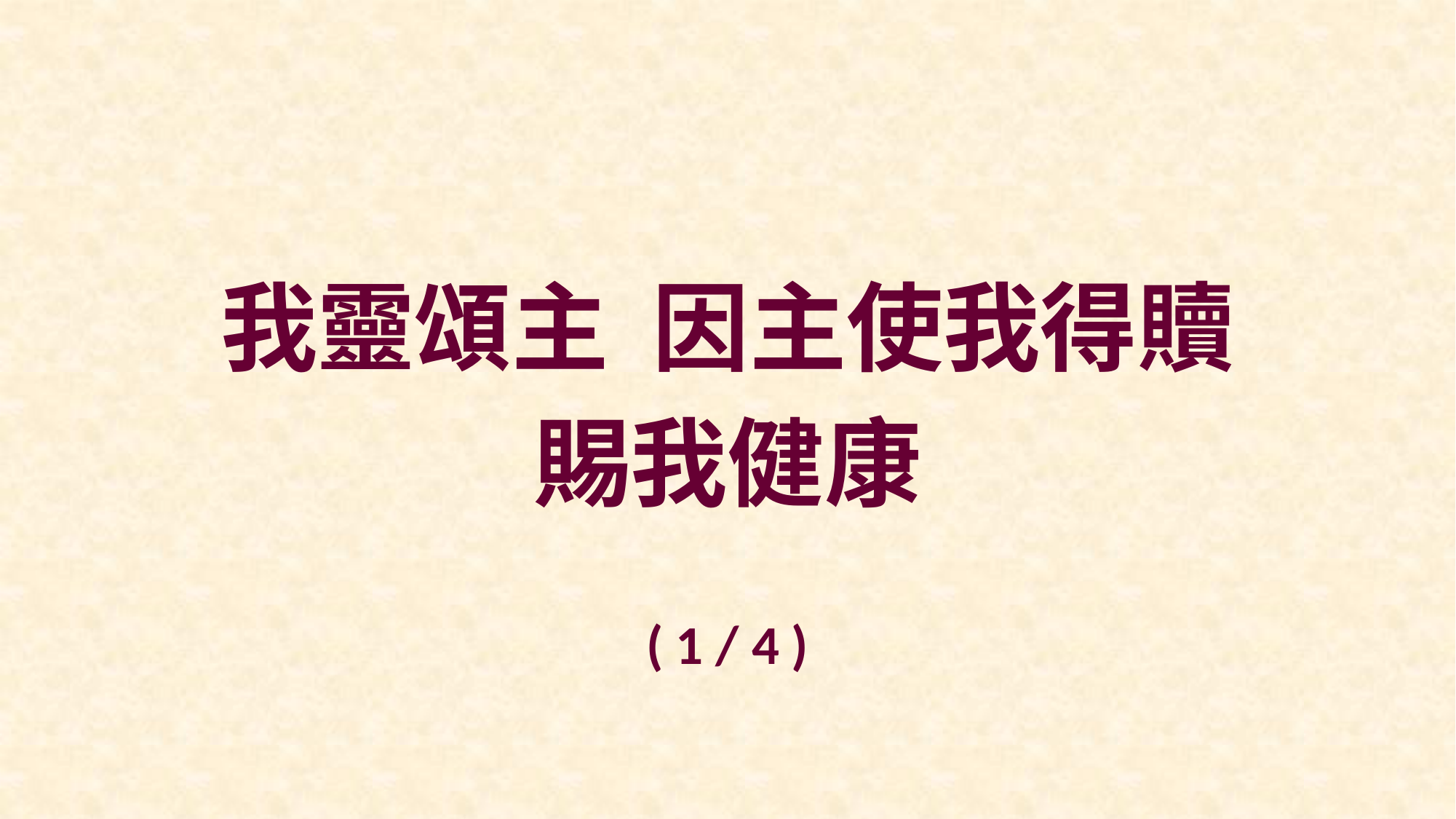

我靈頌主  因主使我得贖
賜我健康
( 1 / 4 )